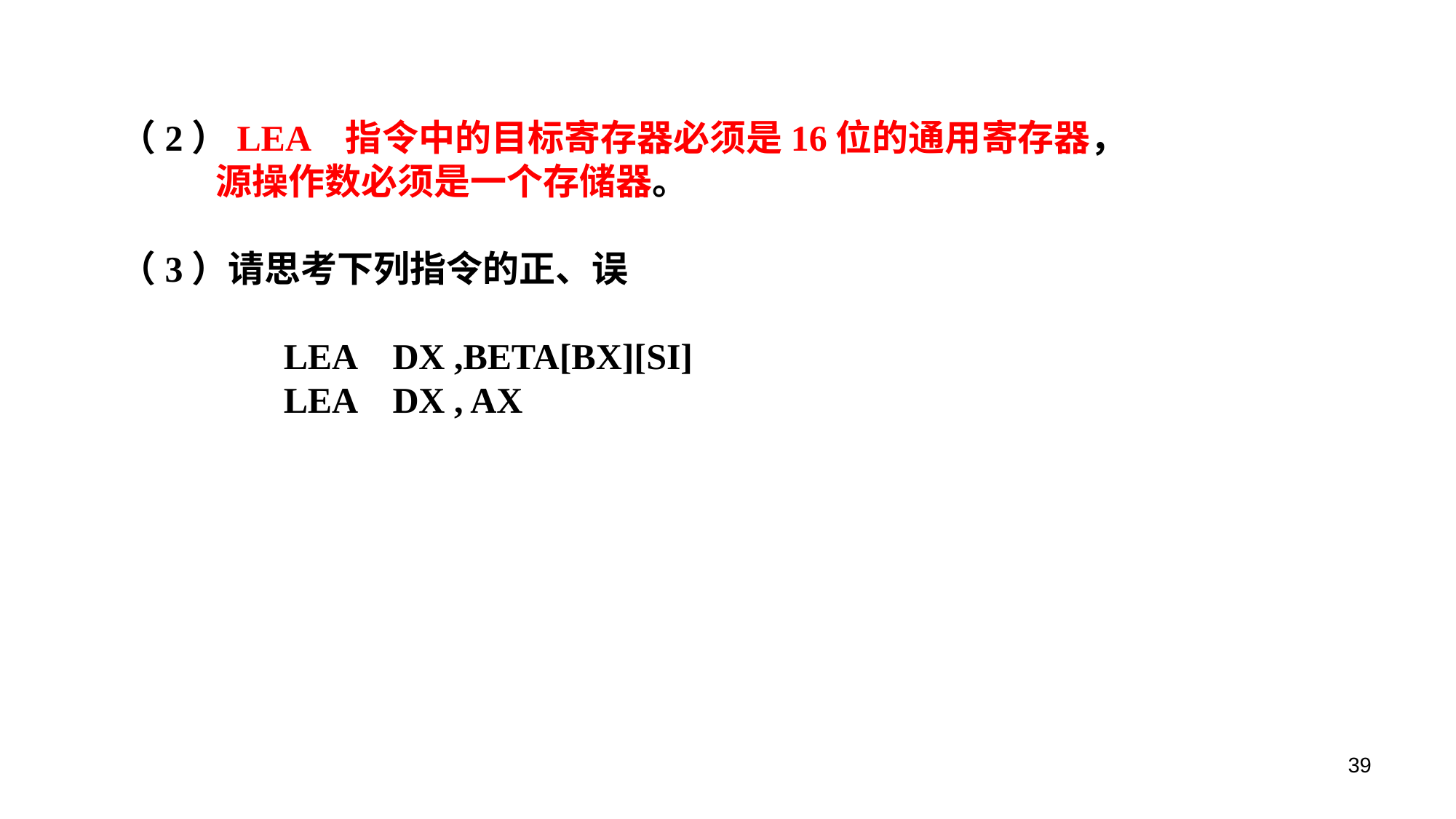

（2）LEA   指令中的目标寄存器必须是16位的通用寄存器，
	    源操作数必须是一个存储器。

（3）请思考下列指令的正、误

		LEA    DX ,BETA[BX][SI]
		LEA    DX , AX
39